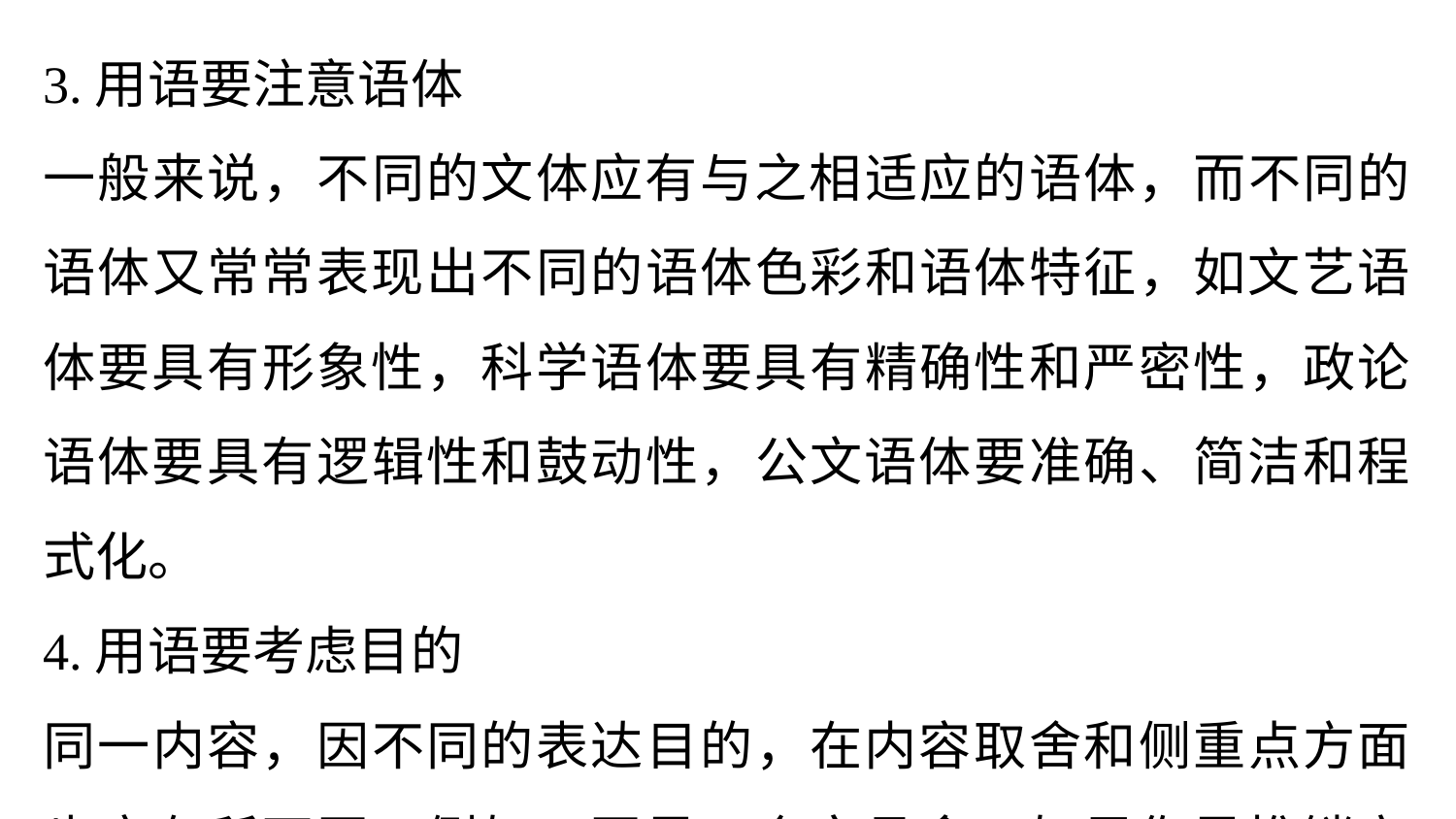

3.用语要注意语体
一般来说，不同的文体应有与之相适应的语体，而不同的语体又常常表现出不同的语体色彩和语体特征，如文艺语体要具有形象性，科学语体要具有精确性和严密性，政论语体要具有逻辑性和鼓动性，公文语体要准确、简洁和程式化。
4.用语要考虑目的
同一内容，因不同的表达目的，在内容取舍和侧重点方面也应有所不同。例如，同是一个文具盒，如果你是推销商，